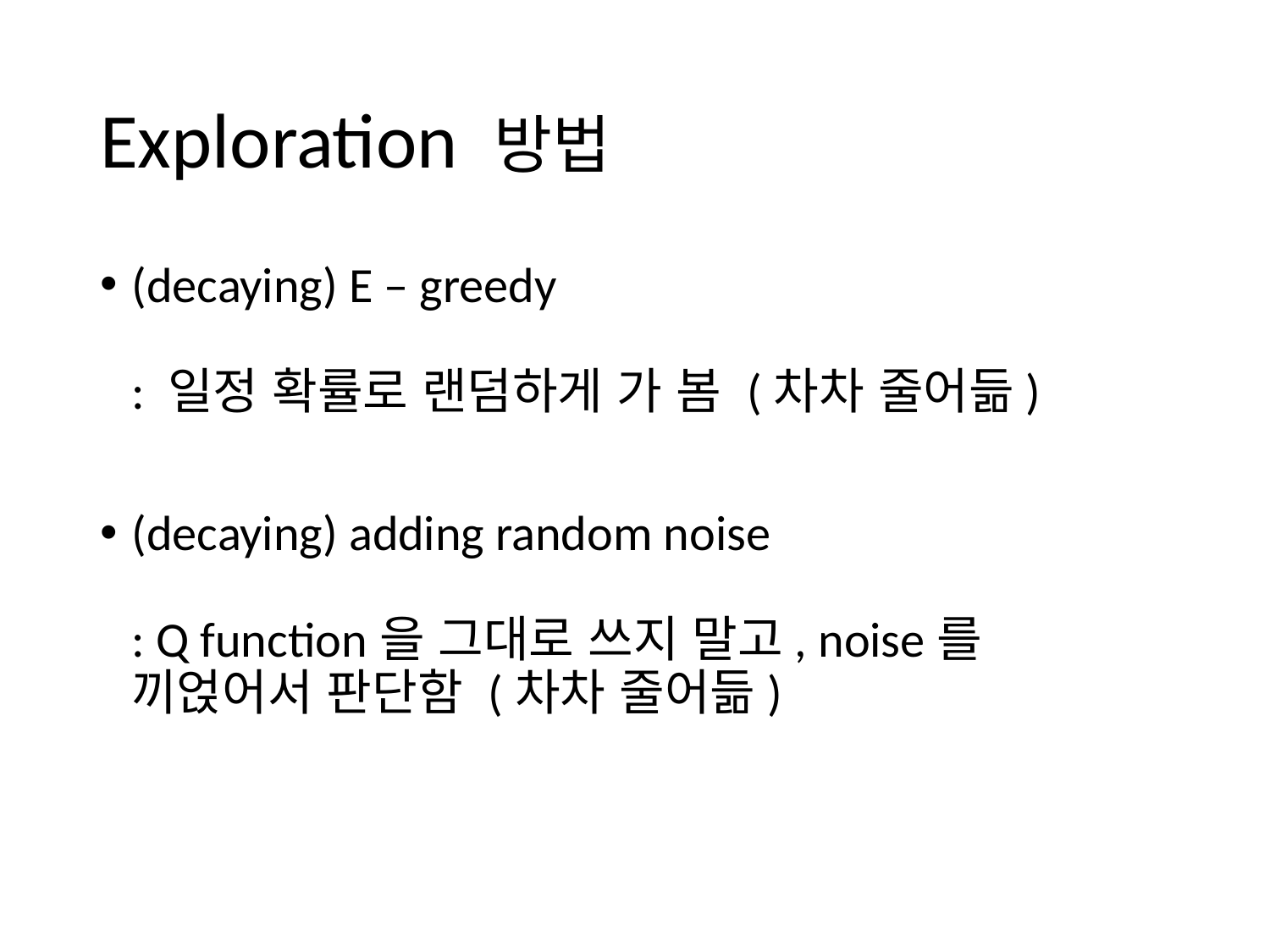

# Exploration 방법
(decaying) E – greedy
: 일정 확률로 랜덤하게 가 봄 (차차 줄어듦)

(decaying) adding random noise
: Q function을 그대로 쓰지 말고, noise를 끼얹어서 판단함 (차차 줄어듦)